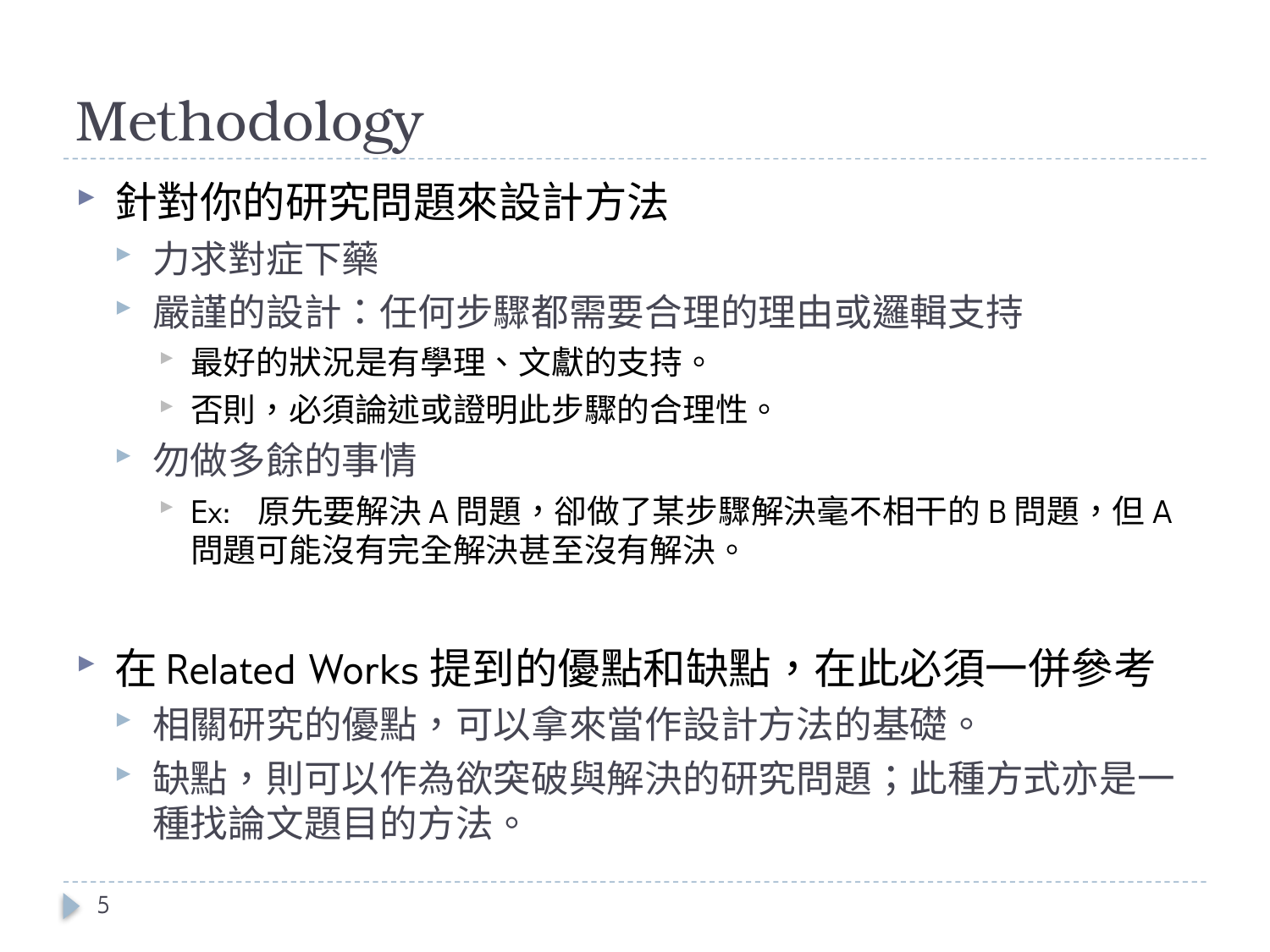

# Methodology
針對你的研究問題來設計方法
力求對症下藥
嚴謹的設計：任何步驟都需要合理的理由或邏輯支持
最好的狀況是有學理、文獻的支持。
否則，必須論述或證明此步驟的合理性。
勿做多餘的事情
Ex:  原先要解決A問題，卻做了某步驟解決毫不相干的B問題，但A問題可能沒有完全解決甚至沒有解決。

在Related Works提到的優點和缺點，在此必須一併參考
相關研究的優點，可以拿來當作設計方法的基礎。
缺點，則可以作為欲突破與解決的研究問題；此種方式亦是一種找論文題目的方法。
5